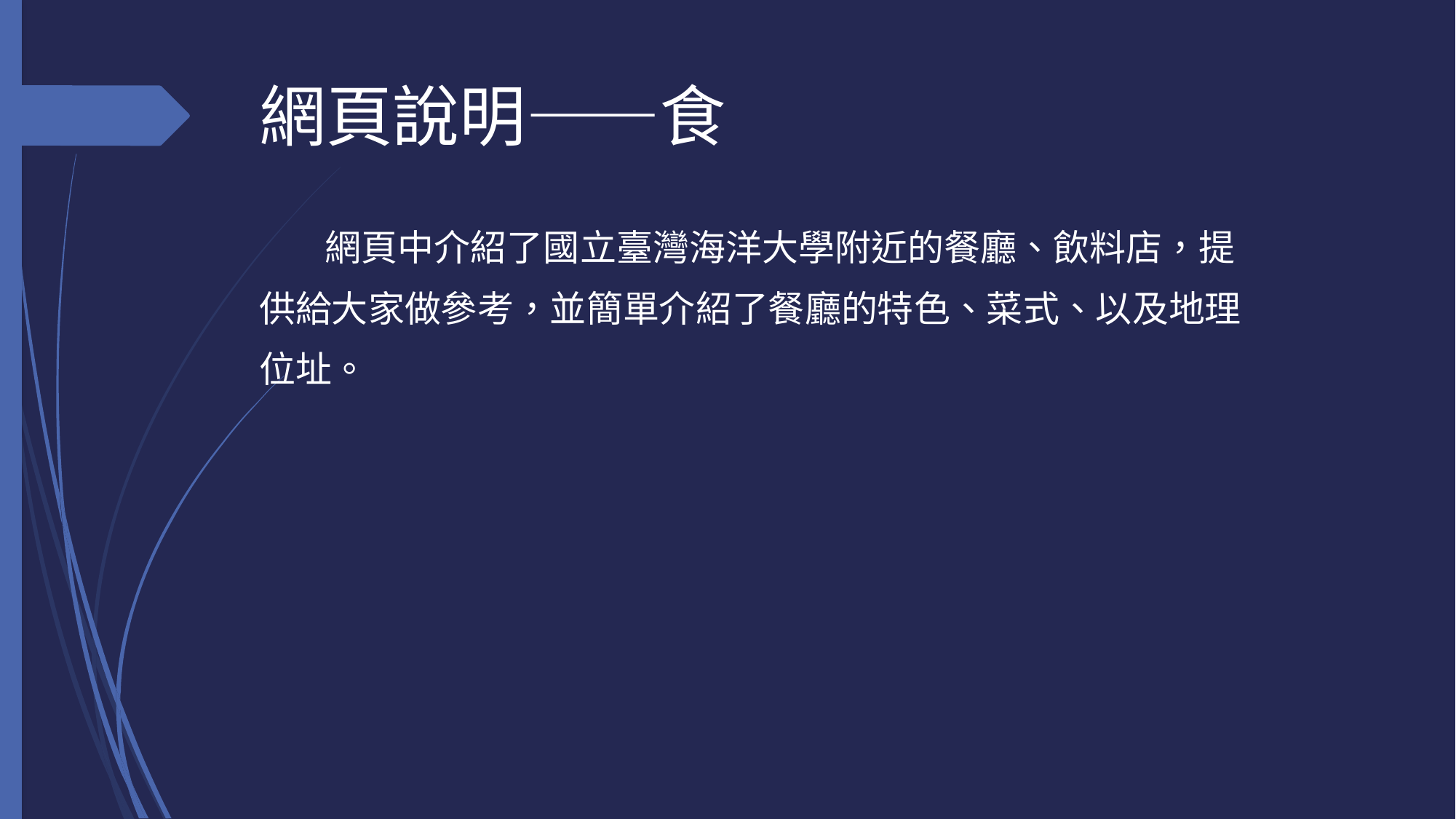

# 網頁說明――食
       網頁中介紹了國立臺灣海洋大學附近的餐廳、飲料店，提供給大家做參考，並簡單介紹了餐廳的特色、菜式、以及地理位址。